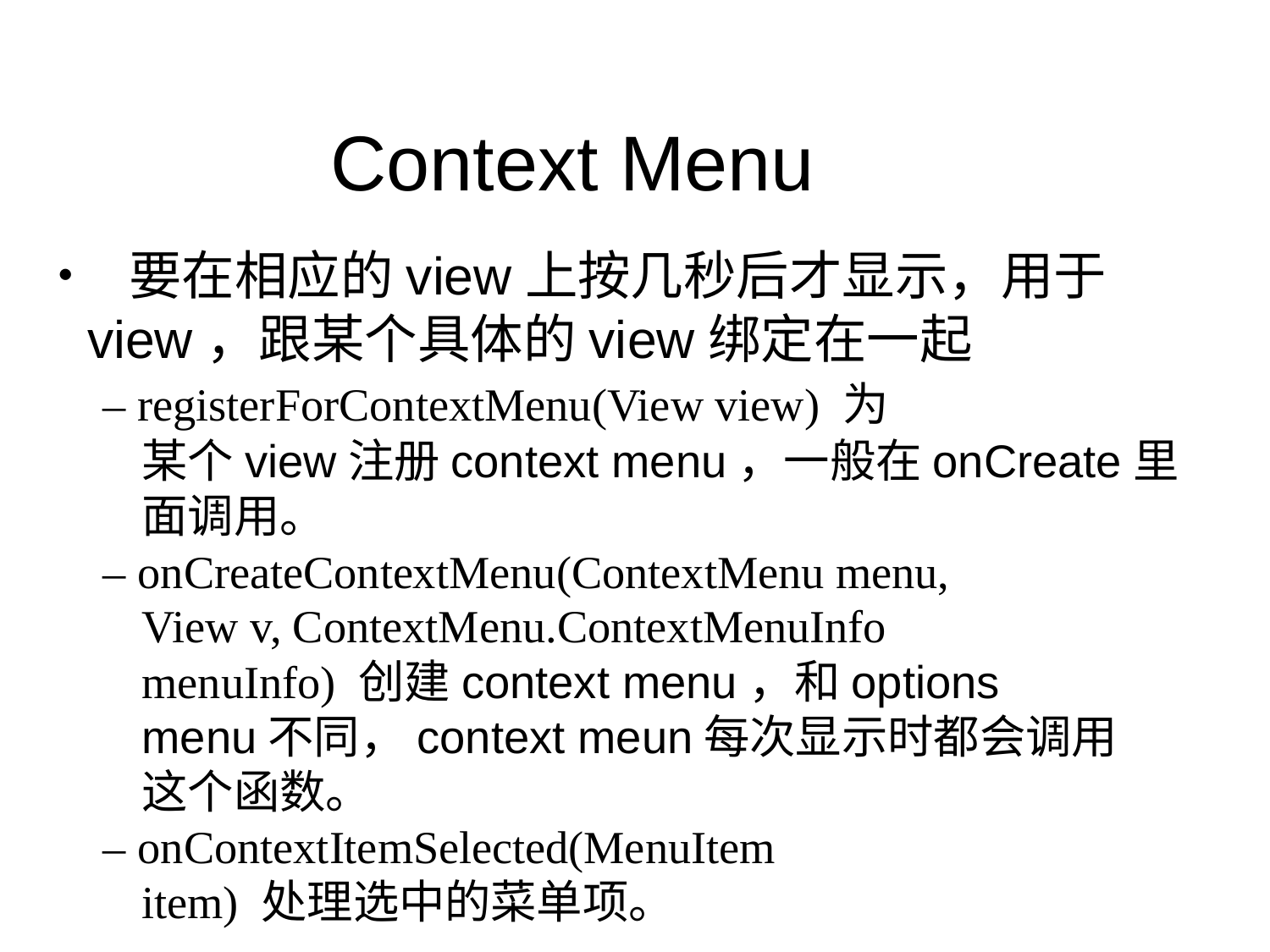

Context Menu

•  要在相应的view上按几秒后才显示，用于
	view，跟某个具体的view绑定在一起
		– registerForContextMenu(View view) 为
			某个view注册context menu，一般在onCreate里
			面调用。
		– onCreateContextMenu(ContextMenu menu,
			View v, ContextMenu.ContextMenuInfo
			menuInfo) 创建context menu，和options
			menu不同，context meun每次显示时都会调用
			这个函数。
		– onContextItemSelected(MenuItem
			item) 处理选中的菜单项。